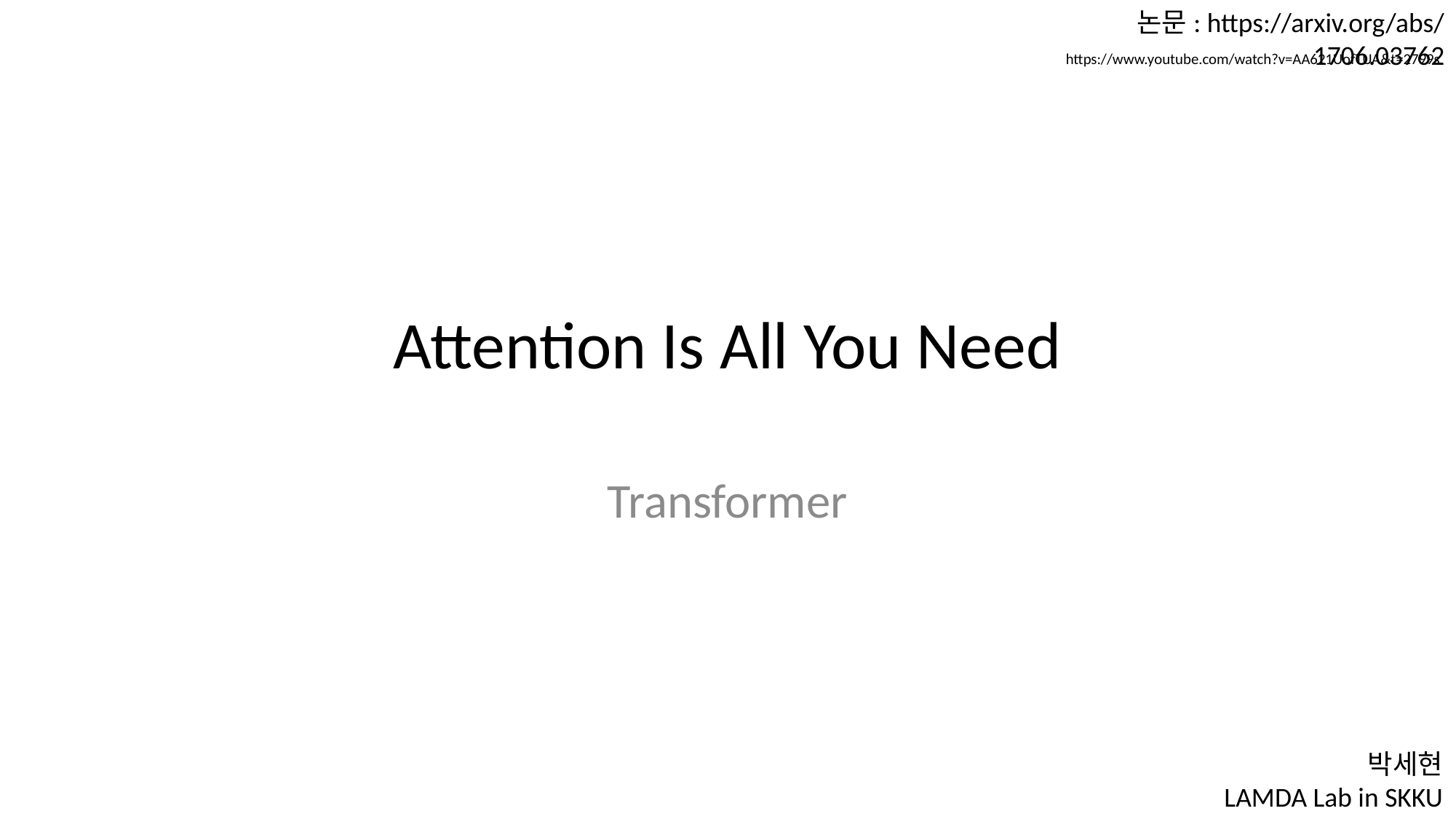

논문: https://arxiv.org/abs/1706.03762
https://www.youtube.com/watch?v=AA621UofTUA&t=2799s
# Attention Is All You Need
Transformer
박세현
LAMDA Lab in SKKU